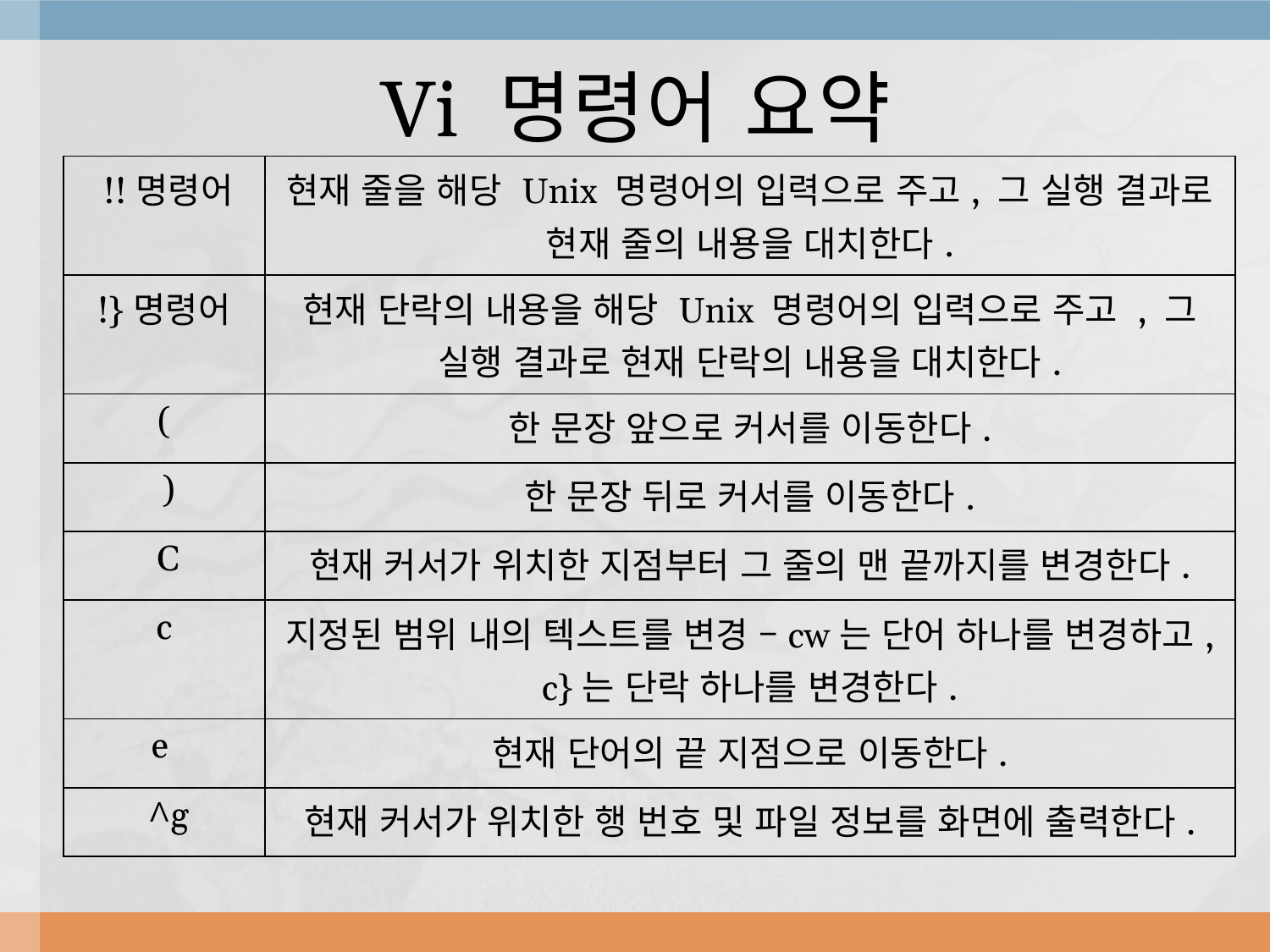

# Vi 명령어 요약
| !!명령어 | 현재 줄을 해당 Unix 명령어의 입력으로 주고, 그 실행 결과로 현재 줄의 내용을 대치한다. |
| --- | --- |
| !}명령어 | 현재 단락의 내용을 해당 Unix 명령어의 입력으로 주고 , 그 실행 결과로 현재 단락의 내용을 대치한다. |
| ( | 한 문장 앞으로 커서를 이동한다. |
| ) | 한 문장 뒤로 커서를 이동한다. |
| C | 현재 커서가 위치한 지점부터 그 줄의 맨 끝까지를 변경한다. |
| c | 지정된 범위 내의 텍스트를 변경 –cw는 단어 하나를 변경하고, c}는 단락 하나를 변경한다. |
| e | 현재 단어의 끝 지점으로 이동한다. |
| ^g | 현재 커서가 위치한 행 번호 및 파일 정보를 화면에 출력한다. |